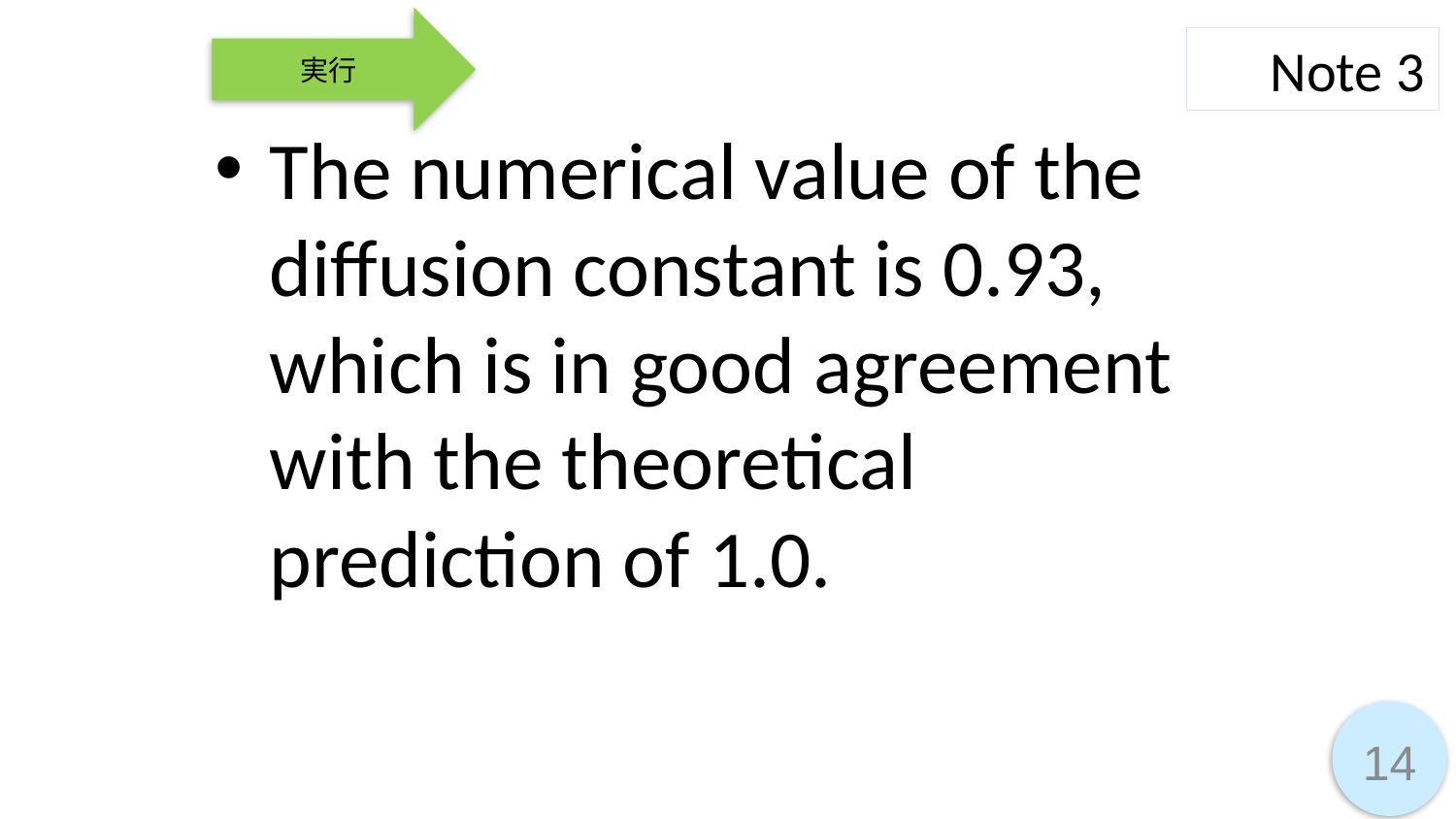

実行
Note 3
The numerical value of the diffusion constant is 0.93, which is in good agreement with the theoretical prediction of 1.0.
14